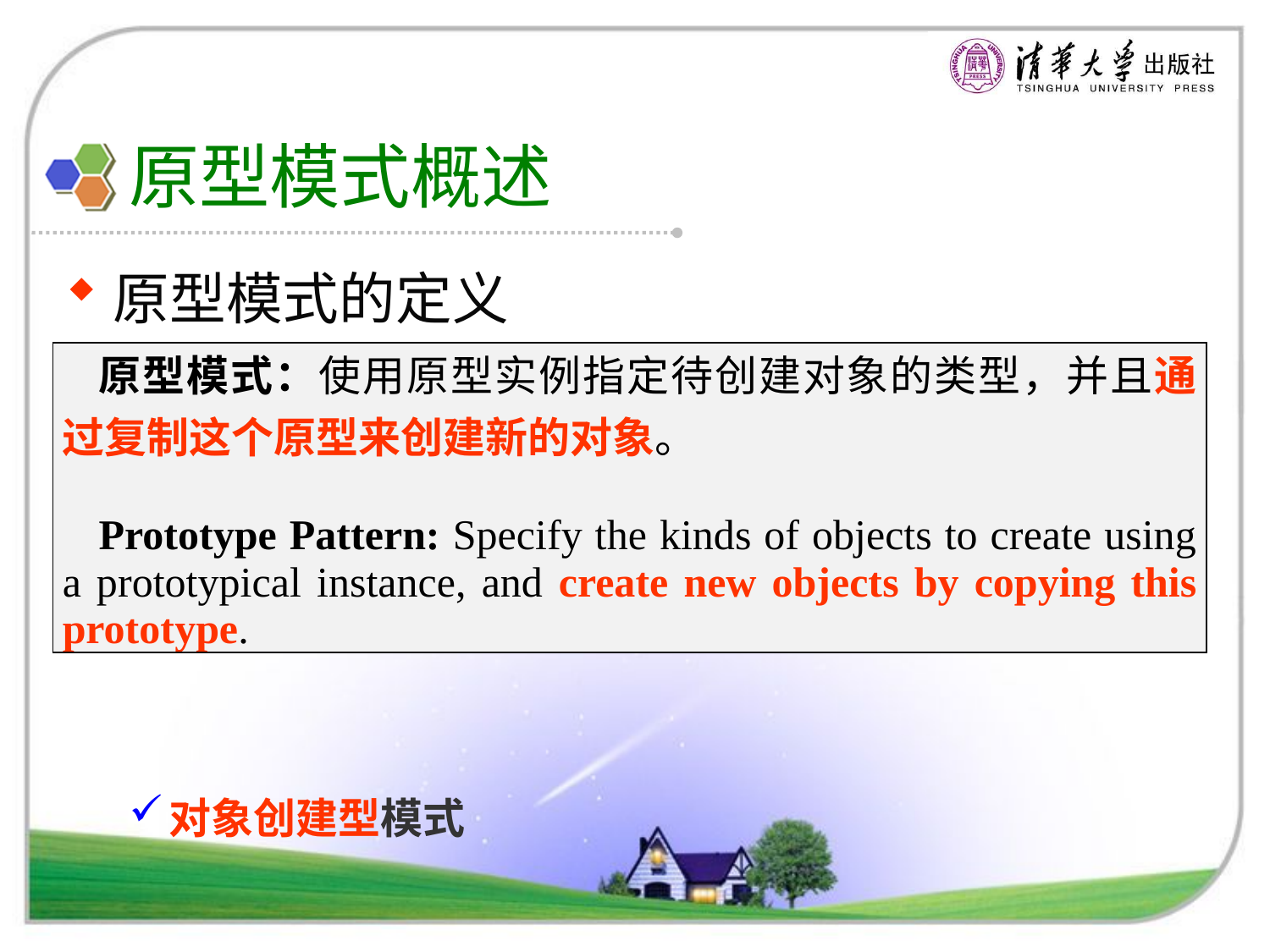

# 原型模式概述
原型模式的定义

对象创建型模式
| 原型模式：使用原型实例指定待创建对象的类型，并且通过复制这个原型来创建新的对象。 Prototype Pattern: Specify the kinds of objects to create using a prototypical instance, and create new objects by copying this prototype. |
| --- |